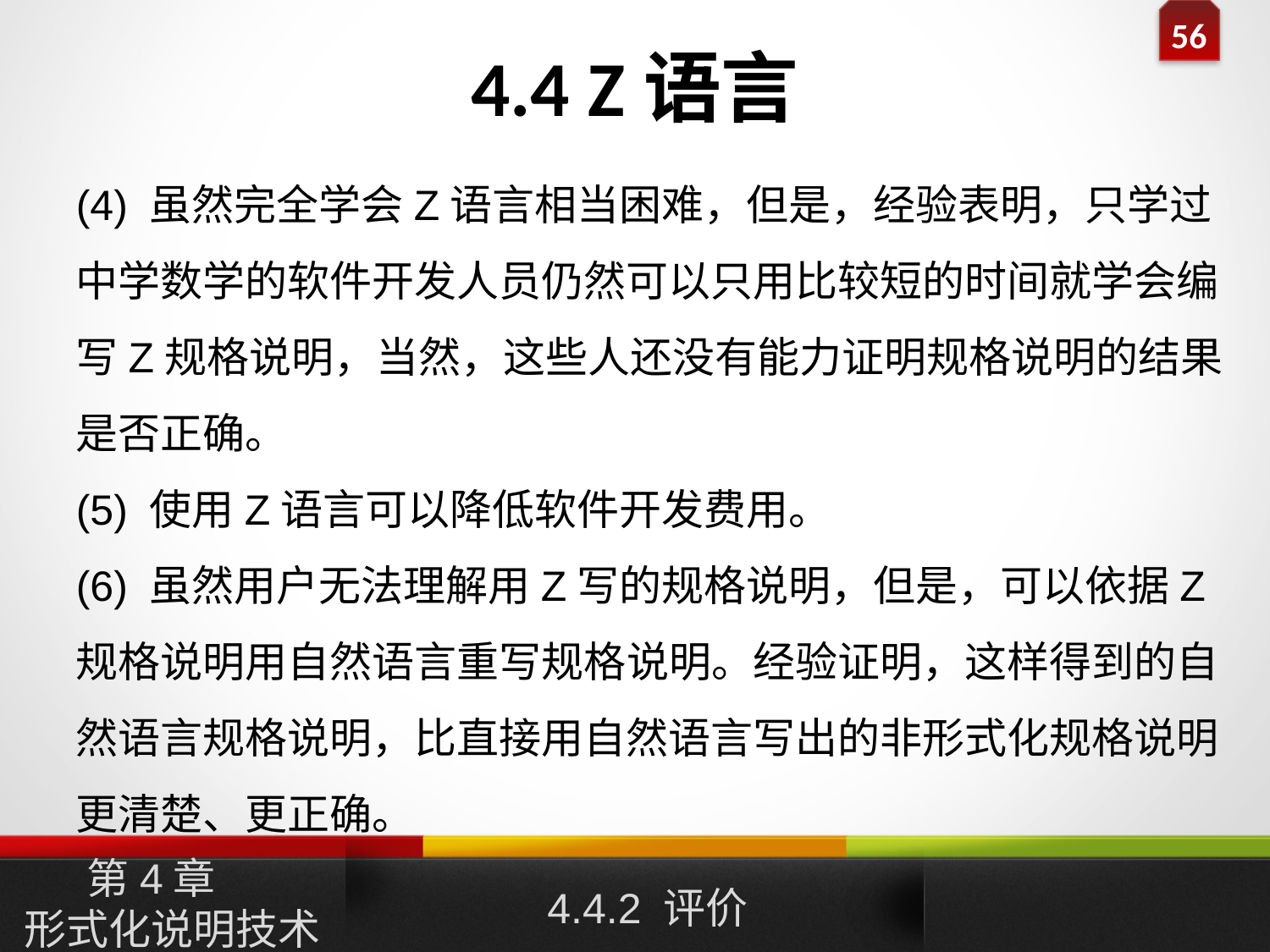

# 4.4 Z语言
(4) 虽然完全学会Z语言相当困难，但是，经验表明，只学过中学数学的软件开发人员仍然可以只用比较短的时间就学会编写Z规格说明，当然，这些人还没有能力证明规格说明的结果是否正确。
(5) 使用Z语言可以降低软件开发费用。
(6) 虽然用户无法理解用Z写的规格说明，但是，可以依据Z规格说明用自然语言重写规格说明。经验证明，这样得到的自然语言规格说明，比直接用自然语言写出的非形式化规格说明更清楚、更正确。

第4章
形式化说明技术
4.4.2 评价